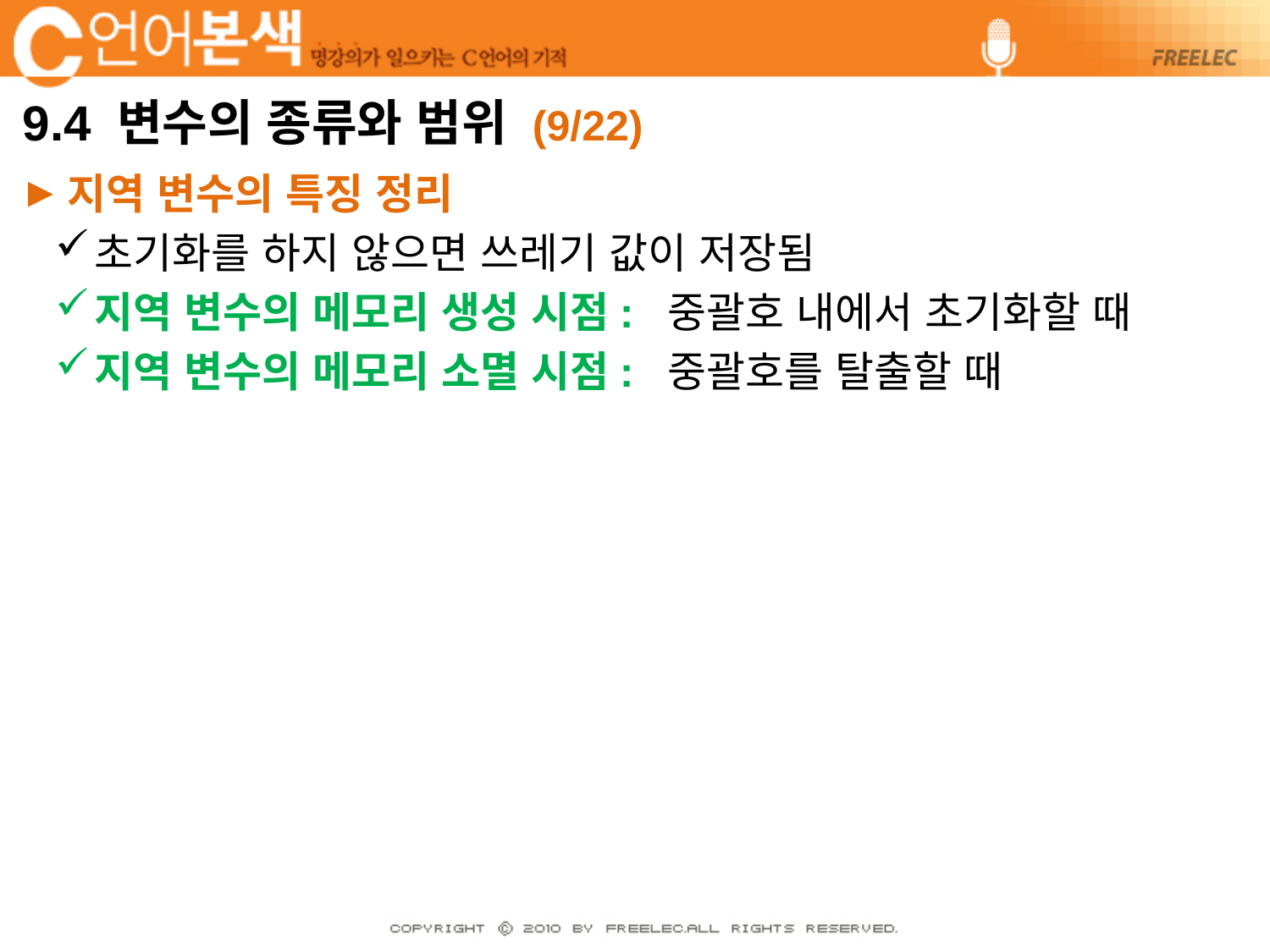

# 9.4 변수의 종류와 범위 (9/22)
지역 변수의 특징 정리
초기화를 하지 않으면 쓰레기 값이 저장됨
지역 변수의 메모리 생성 시점:  중괄호 내에서 초기화할 때
지역 변수의 메모리 소멸 시점:  중괄호를 탈출할 때